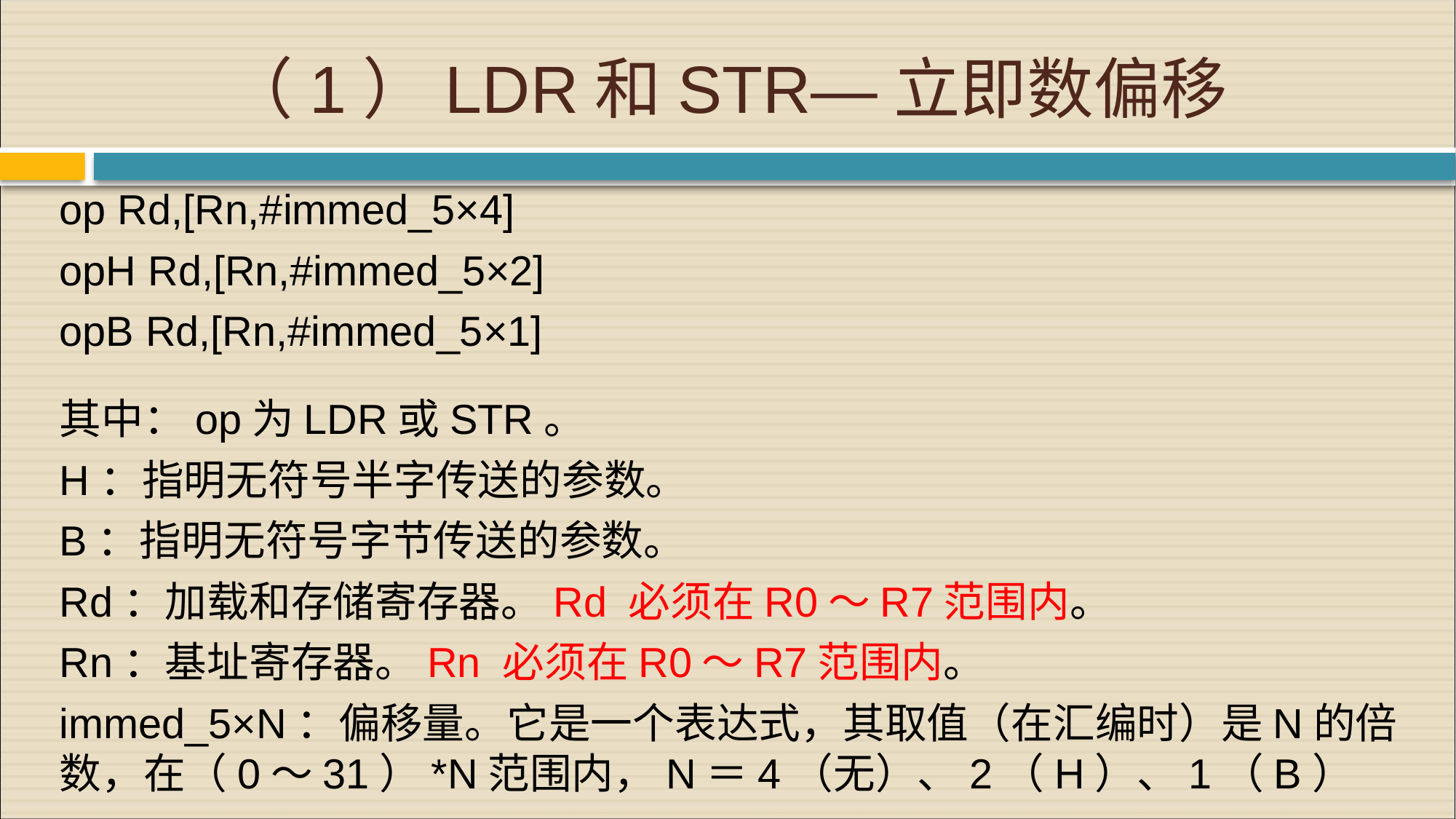

# （1）LDR和STR—立即数偏移
op Rd,[Rn,#immed_5×4]
opH Rd,[Rn,#immed_5×2]
opB Rd,[Rn,#immed_5×1]
其中：op为LDR或STR。
H：指明无符号半字传送的参数。
B：指明无符号字节传送的参数。
Rd：加载和存储寄存器。Rd 必须在R0～R7范围内。
Rn：基址寄存器。Rn 必须在R0～R7范围内。
immed_5×N：偏移量。它是一个表达式，其取值（在汇编时）是N的倍数，在（0～31）*N范围内，N＝4（无）、2（H）、1（B）